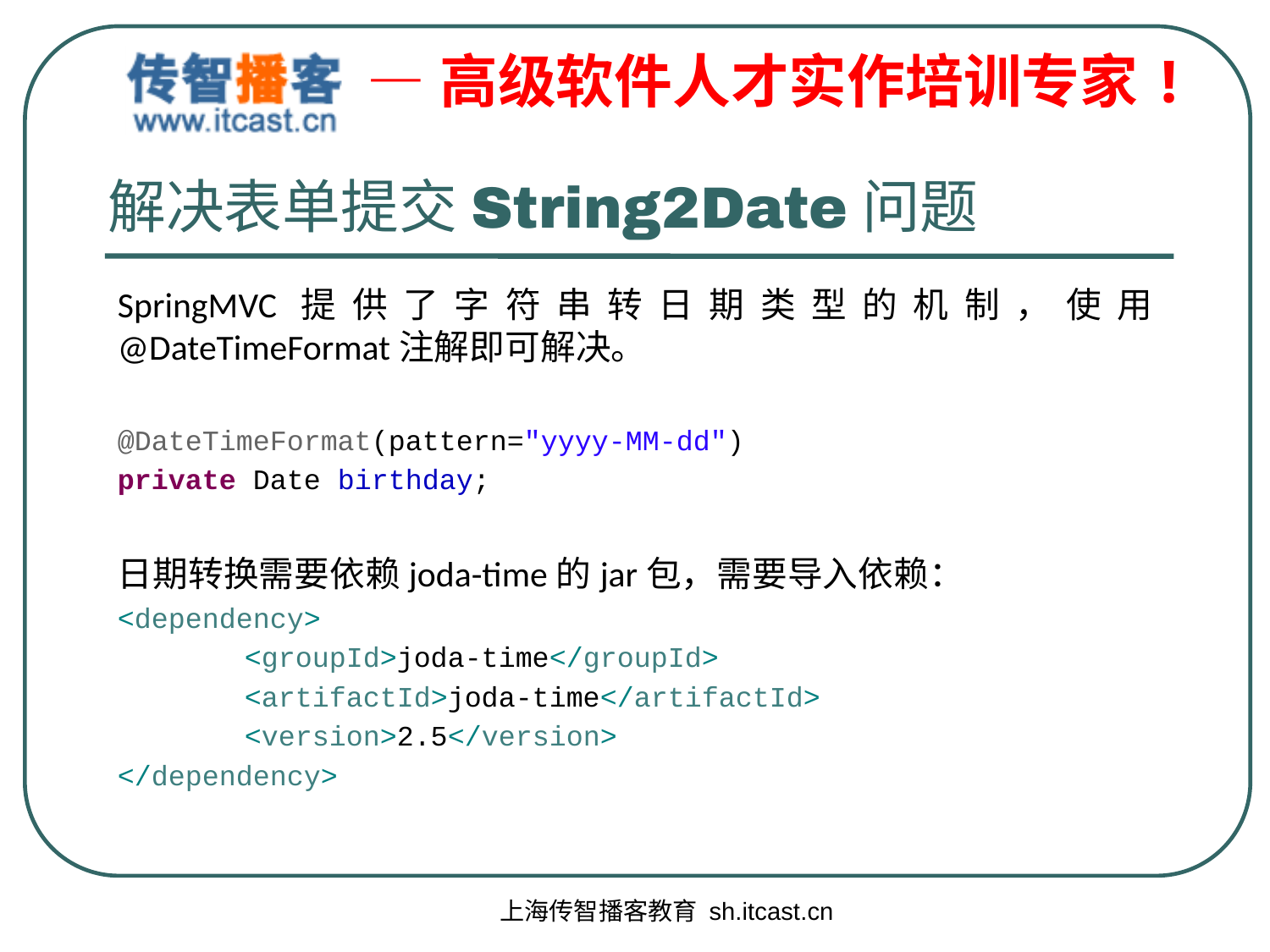

# 解决表单提交String2Date问题
SpringMVC提供了字符串转日期类型的机制，使用@DateTimeFormat注解即可解决。

@DateTimeFormat(pattern="yyyy-MM-dd")
private Date birthday;

日期转换需要依赖joda-time的jar包，需要导入依赖：
<dependency>
	<groupId>joda-time</groupId>
	<artifactId>joda-time</artifactId>
	<version>2.5</version>
</dependency>

上海传智播客教育 sh.itcast.cn